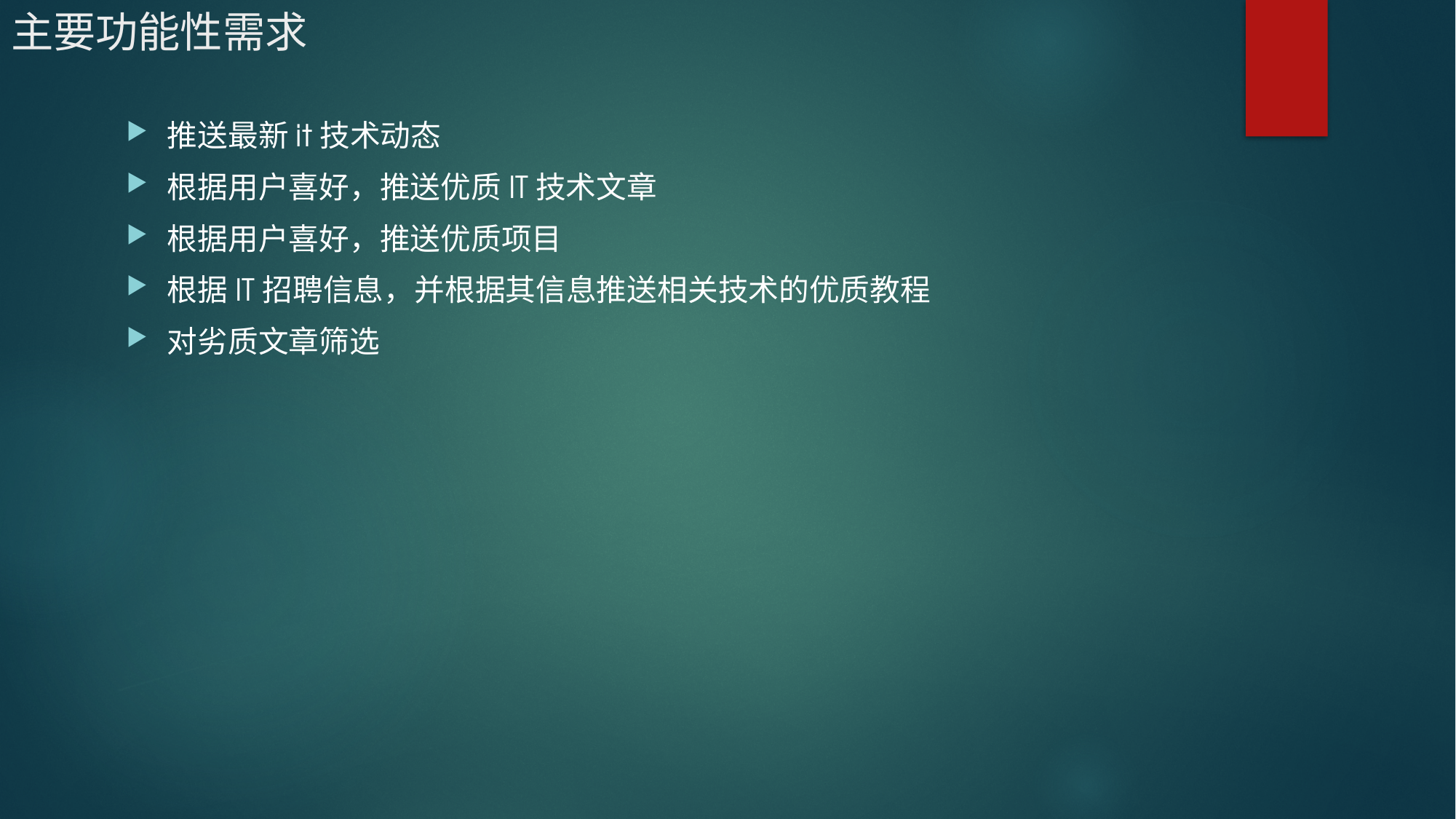

# 主要功能性需求
推送最新it技术动态
根据用户喜好，推送优质IT技术文章
根据用户喜好，推送优质项目
根据IT招聘信息，并根据其信息推送相关技术的优质教程
对劣质文章筛选